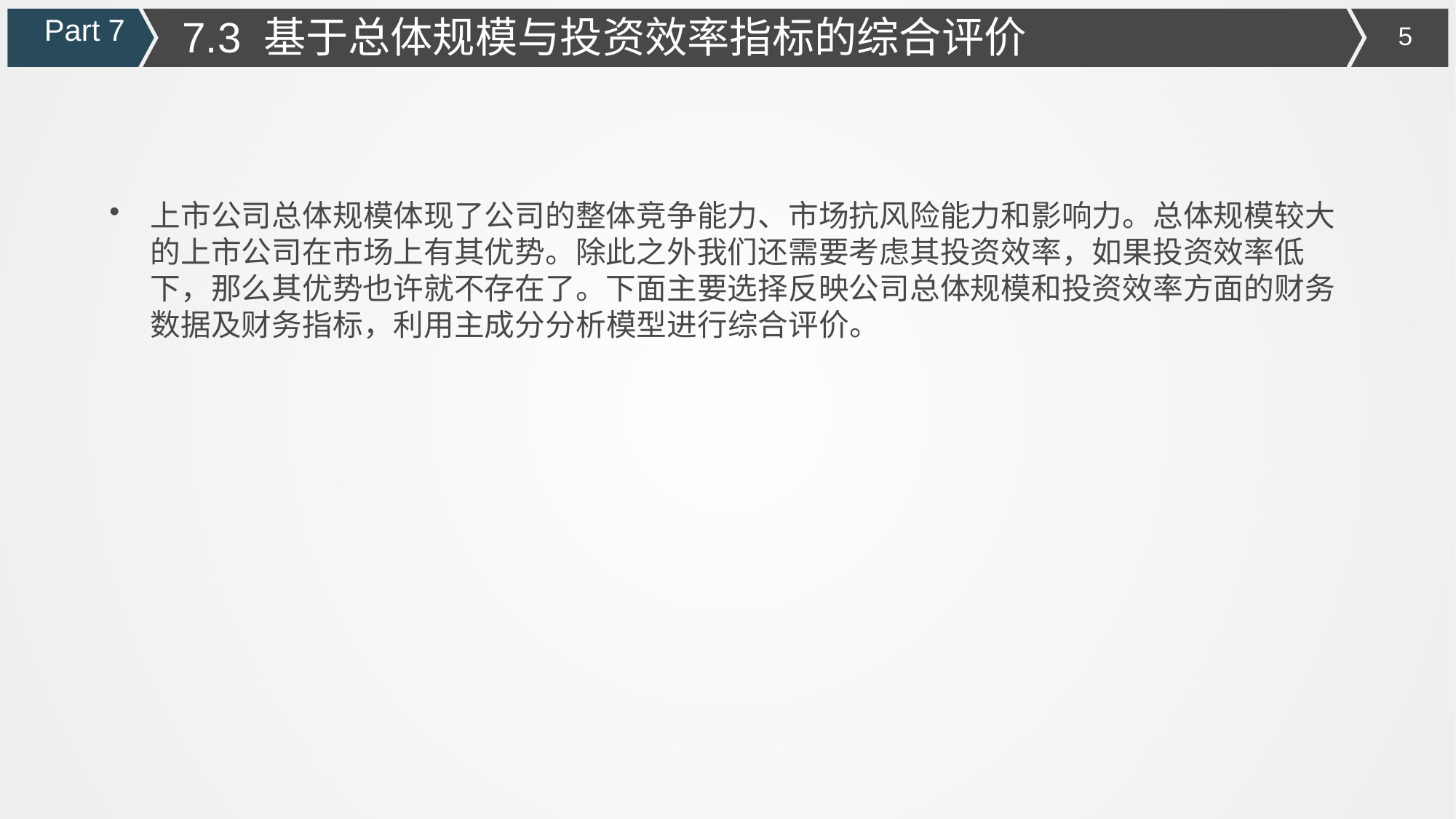

7.3 基于总体规模与投资效率指标的综合评价
Part 7
上市公司总体规模体现了公司的整体竞争能力、市场抗风险能力和影响力。总体规模较大的上市公司在市场上有其优势。除此之外我们还需要考虑其投资效率，如果投资效率低下，那么其优势也许就不存在了。下面主要选择反映公司总体规模和投资效率方面的财务数据及财务指标，利用主成分分析模型进行综合评价。